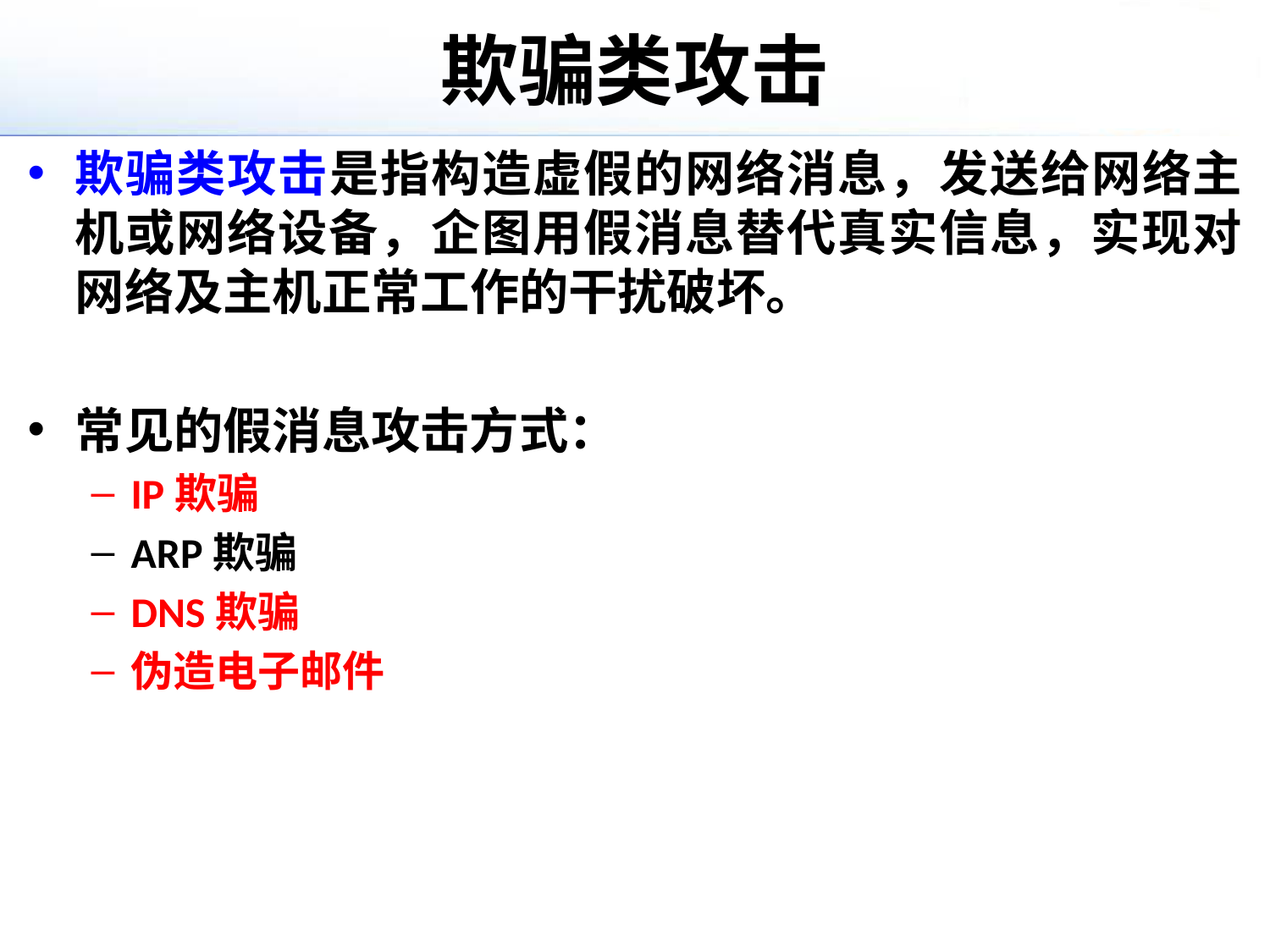

# 欺骗类攻击
欺骗类攻击是指构造虚假的网络消息，发送给网络主机或网络设备，企图用假消息替代真实信息，实现对网络及主机正常工作的干扰破坏。

常见的假消息攻击方式：
IP欺骗
ARP欺骗
DNS欺骗
伪造电子邮件